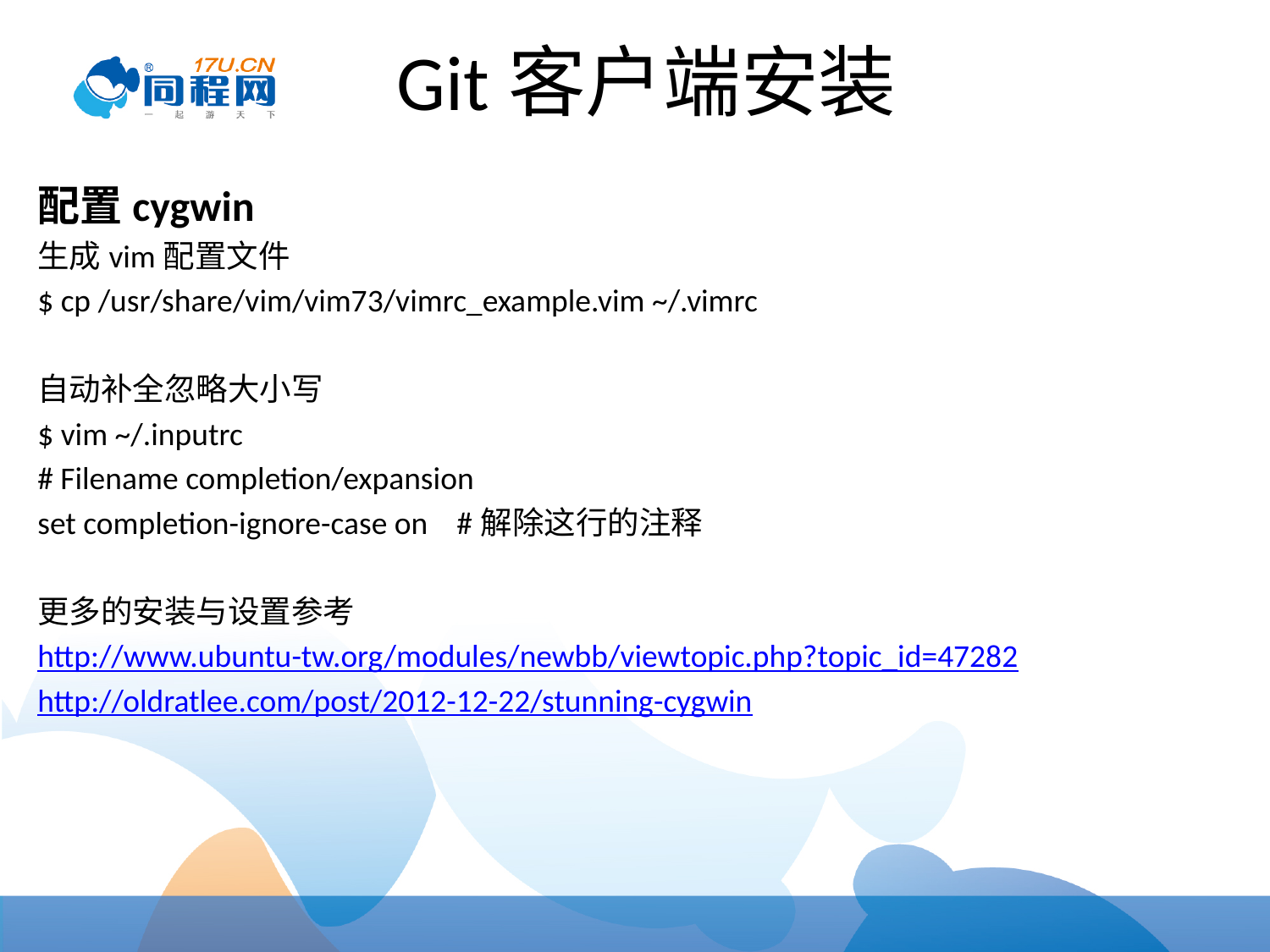

# Git客户端安装

配置cygwin
生成vim配置文件
$ cp /usr/share/vim/vim73/vimrc_example.vim ~/.vimrc

自动补全忽略大小写
$ vim ~/.inputrc
# Filename completion/expansion
set completion-ignore-case on    #解除这行的注释

更多的安装与设置参考
http://www.ubuntu-tw.org/modules/newbb/viewtopic.php?topic_id=47282
http://oldratlee.com/post/2012-12-22/stunning-cygwin